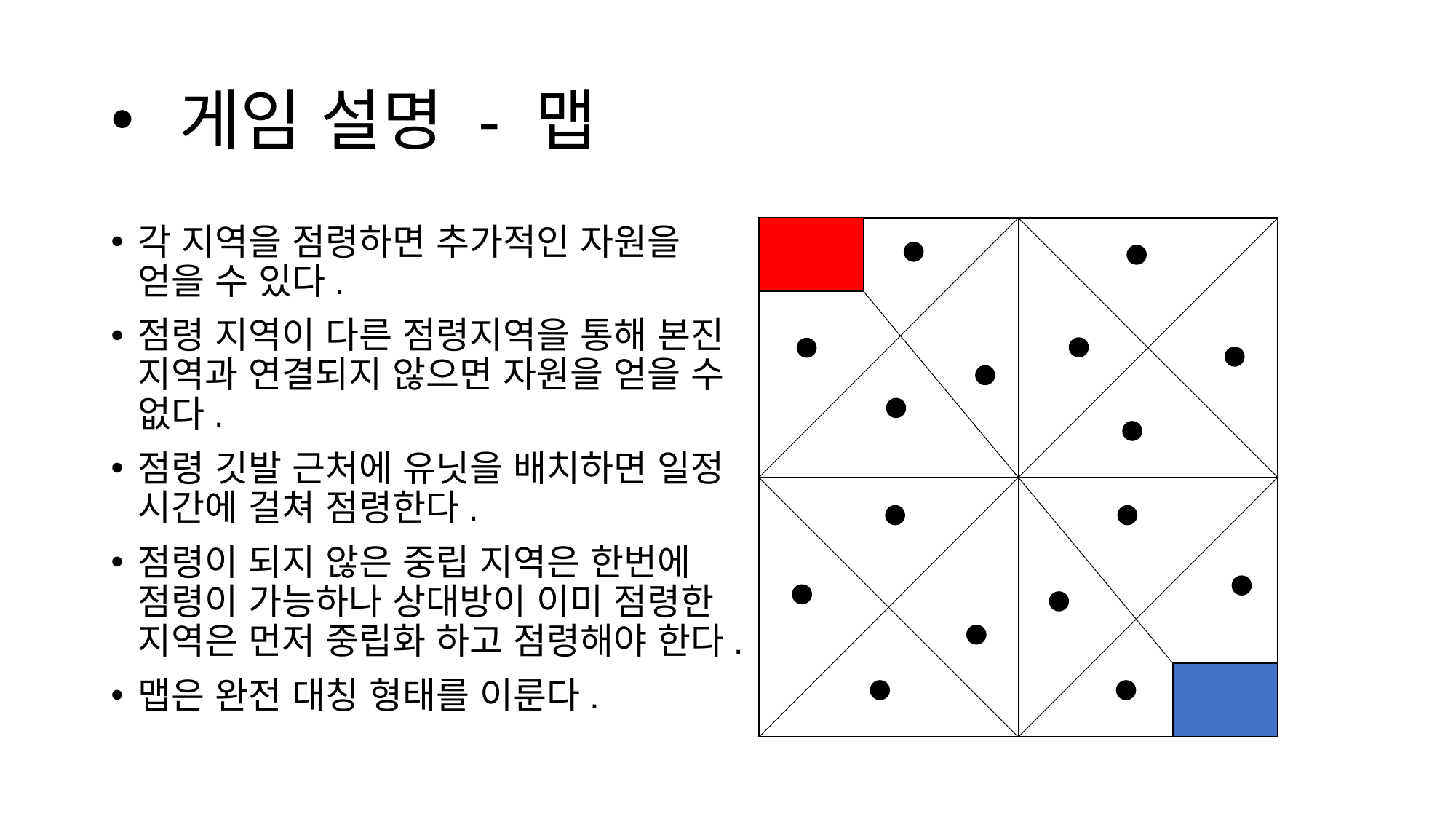

# 게임 설명 - 맵
각 지역을 점령하면 추가적인 자원을 얻을 수 있다.
점령 지역이 다른 점령지역을 통해 본진 지역과 연결되지 않으면 자원을 얻을 수 없다.
점령 깃발 근처에 유닛을 배치하면 일정 시간에 걸쳐 점령한다.
점령이 되지 않은 중립 지역은 한번에 점령이 가능하나 상대방이 이미 점령한 지역은 먼저 중립화 하고 점령해야 한다.
맵은 완전 대칭 형태를 이룬다.